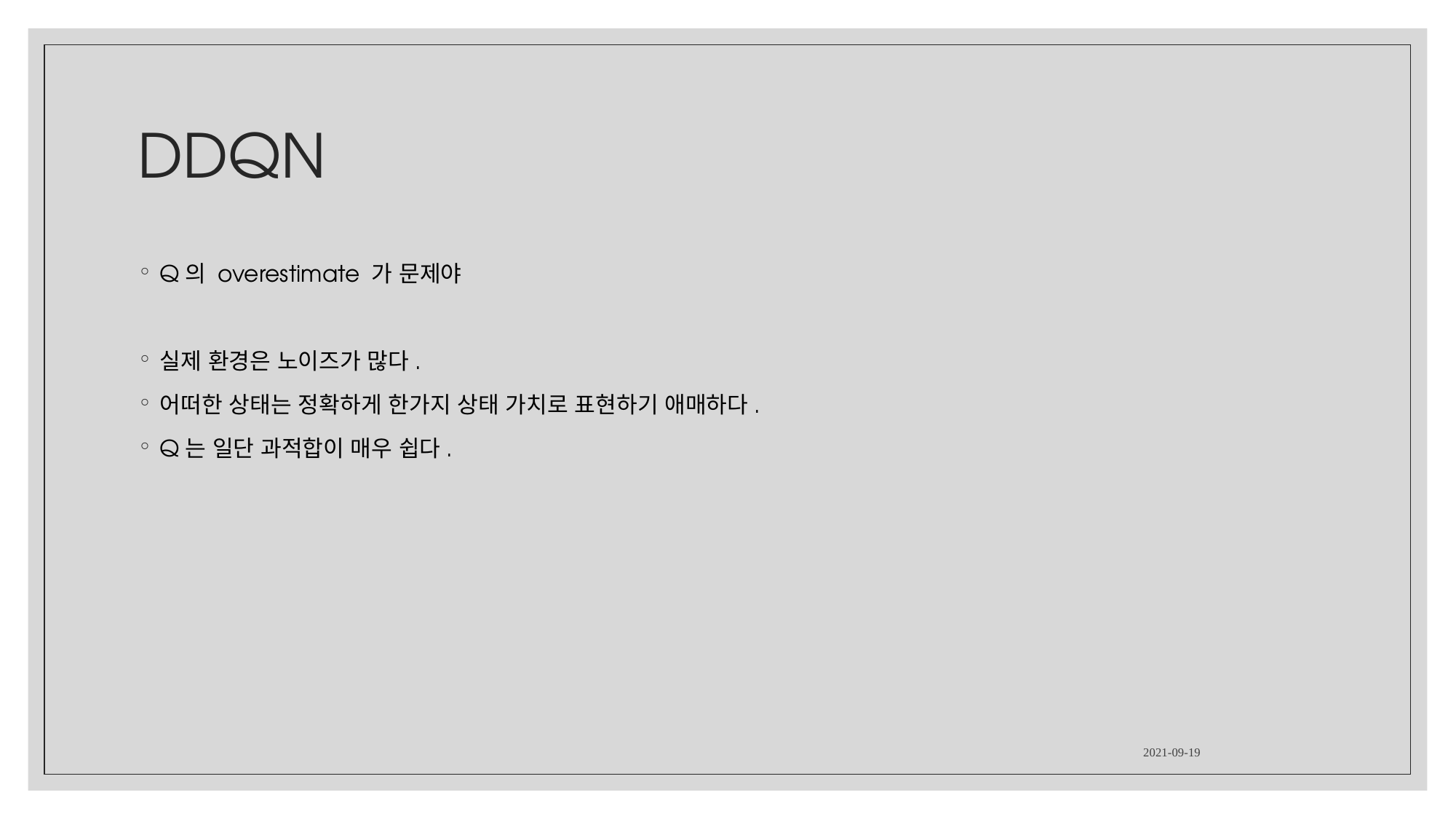

# DDQN
Q의 overestimate 가 문제야

실제 환경은 노이즈가 많다.
어떠한 상태는 정확하게 한가지 상태 가치로 표현하기 애매하다.
Q는 일단 과적합이 매우 쉽다.
2021-09-19